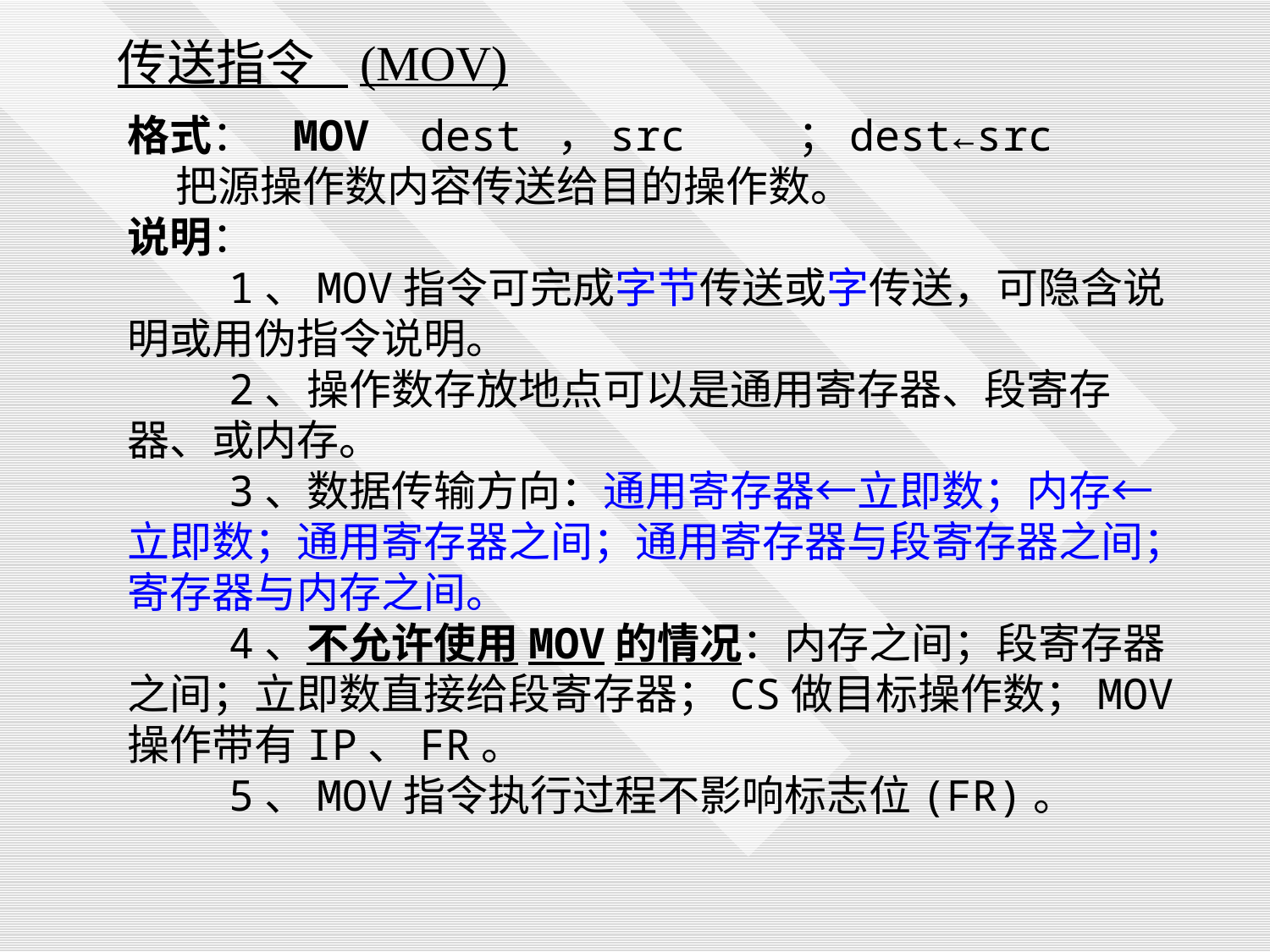

传送指令   (MOV)
格式：   MOV  dest ，src    ；dest←src
    把源操作数内容传送给目的操作数。
说明：
    1、MOV指令可完成字节传送或字传送，可隐含说明或用伪指令说明。
    2、操作数存放地点可以是通用寄存器、段寄存器、或内存。
    3、数据传输方向：通用寄存器←立即数；内存←立即数；通用寄存器之间；通用寄存器与段寄存器之间；寄存器与内存之间。
    4、不允许使用MOV的情况：内存之间；段寄存器之间；立即数直接给段寄存器；CS做目标操作数；MOV操作带有IP、FR。
    5、MOV指令执行过程不影响标志位(FR)。